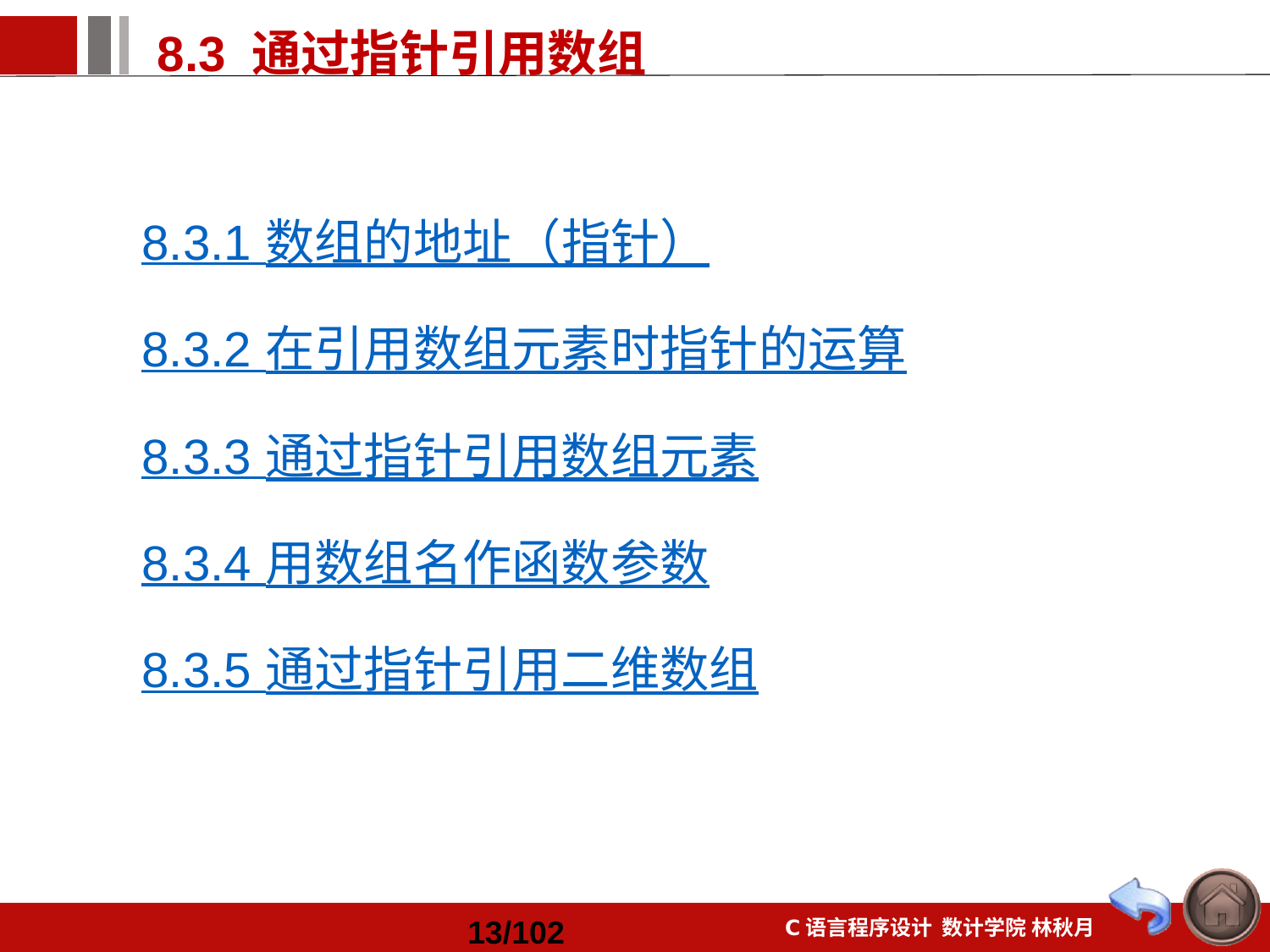

8.3.1 数组的地址（指针）
8.3.2 在引用数组元素时指针的运算
8.3.3 通过指针引用数组元素
8.3.4 用数组名作函数参数
8.3.5 通过指针引用二维数组